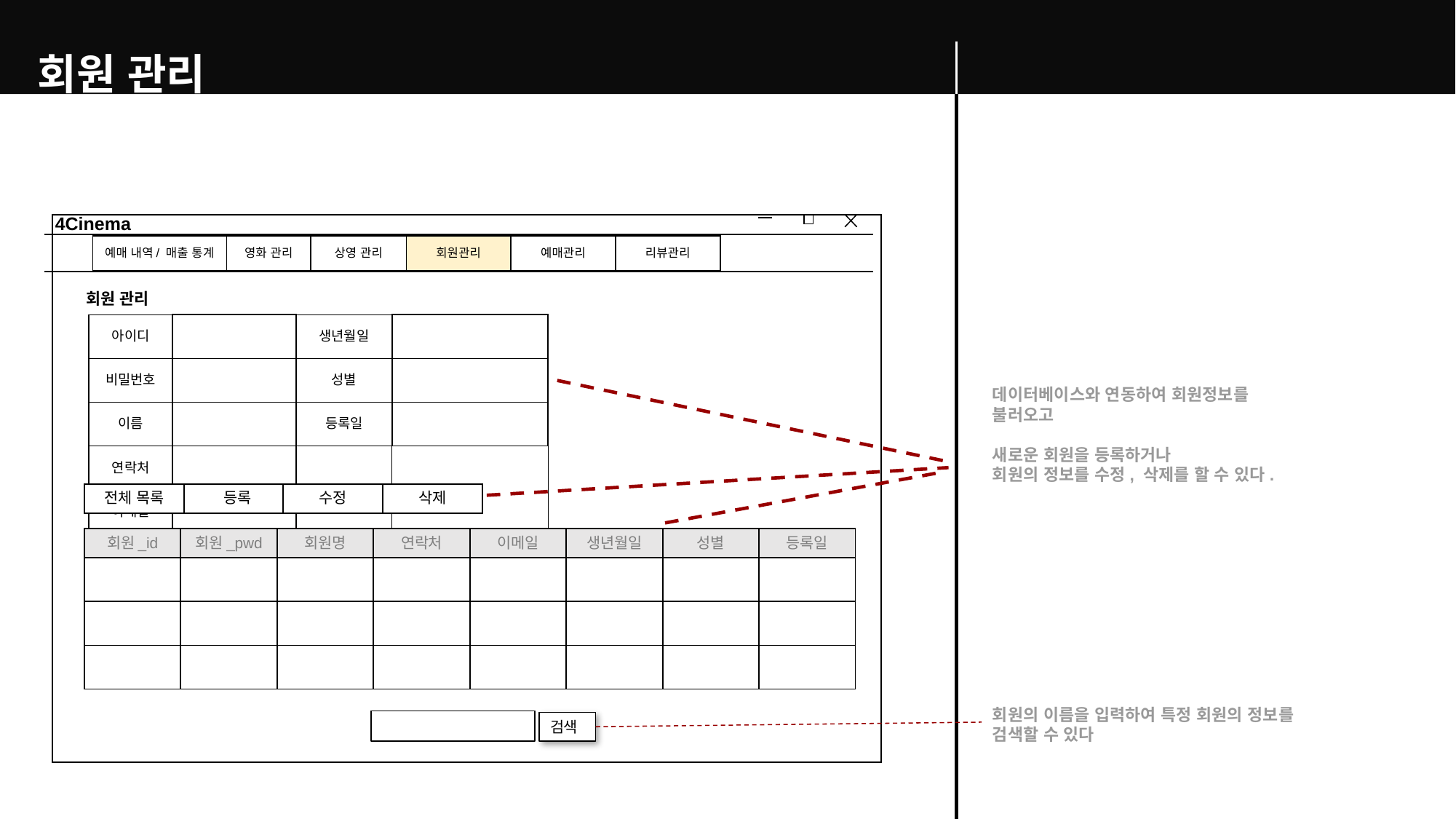

회원 관리
4Cinema

| 예매 내역/ 매출 통계 | 영화 관리 | 상영 관리 | 회원관리 | 예매관리 | 리뷰관리 |
| --- | --- | --- | --- | --- | --- |
회원 관리
| 아이디 |  | 생년월일 |  |
| --- | --- | --- | --- |
| 비밀번호 |  | 성별 |  |
| 이름 |  | 등록일 |  |
| 연락처 |  |  |  |
| 이메일 |  |  |  |
데이터베이스와 연동하여 회원정보를
불러오고

새로운 회원을 등록하거나
회원의 정보를 수정, 삭제를 할 수 있다.

회원의 이름을 입력하여 특정 회원의 정보를
검색할 수 있다

| 전체 목록 | 등록 | 수정 | 삭제 |
| --- | --- | --- | --- |
| 회원\_id | 회원\_pwd | 회원명 | 연락처 | 이메일 | 생년월일 | 성별 | 등록일 |
| --- | --- | --- | --- | --- | --- | --- | --- |
|  |  |  |  |  |  |  |  |
|  |  |  |  |  |  |  |  |
|  |  |  |  |  |  |  |  |

검색